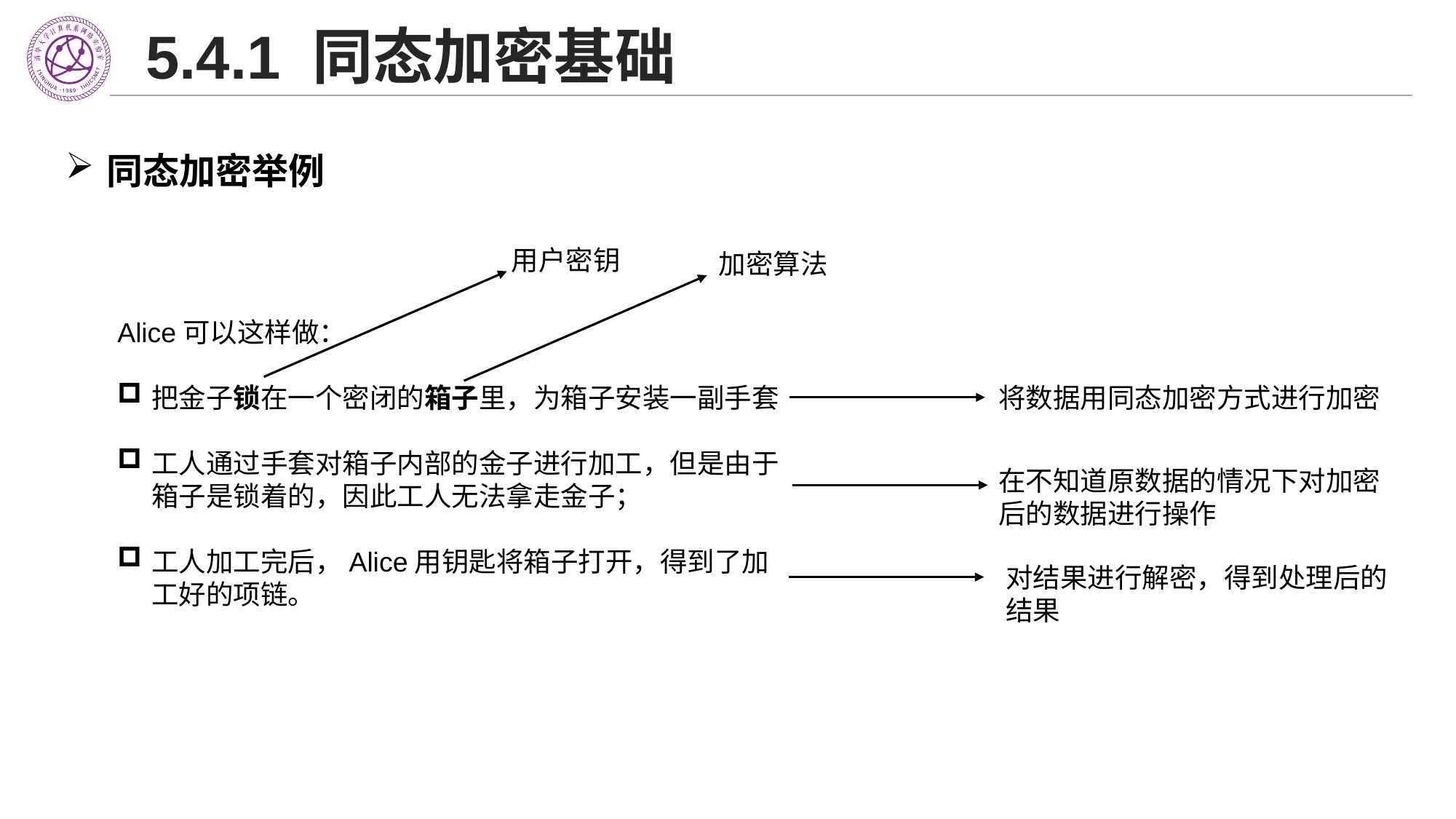

# 5.4.1 同态加密基础
同态加密举例
用户密钥
加密算法
Alice可以这样做：

把金子锁在一个密闭的箱子里，为箱子安装一副手套

工人通过手套对箱子内部的金子进行加工，但是由于箱子是锁着的，因此工人无法拿走金子；

工人加工完后，Alice用钥匙将箱子打开，得到了加工好的项链。

将数据用同态加密方式进行加密
在不知道原数据的情况下对加密后的数据进行操作
对结果进行解密，得到处理后的结果